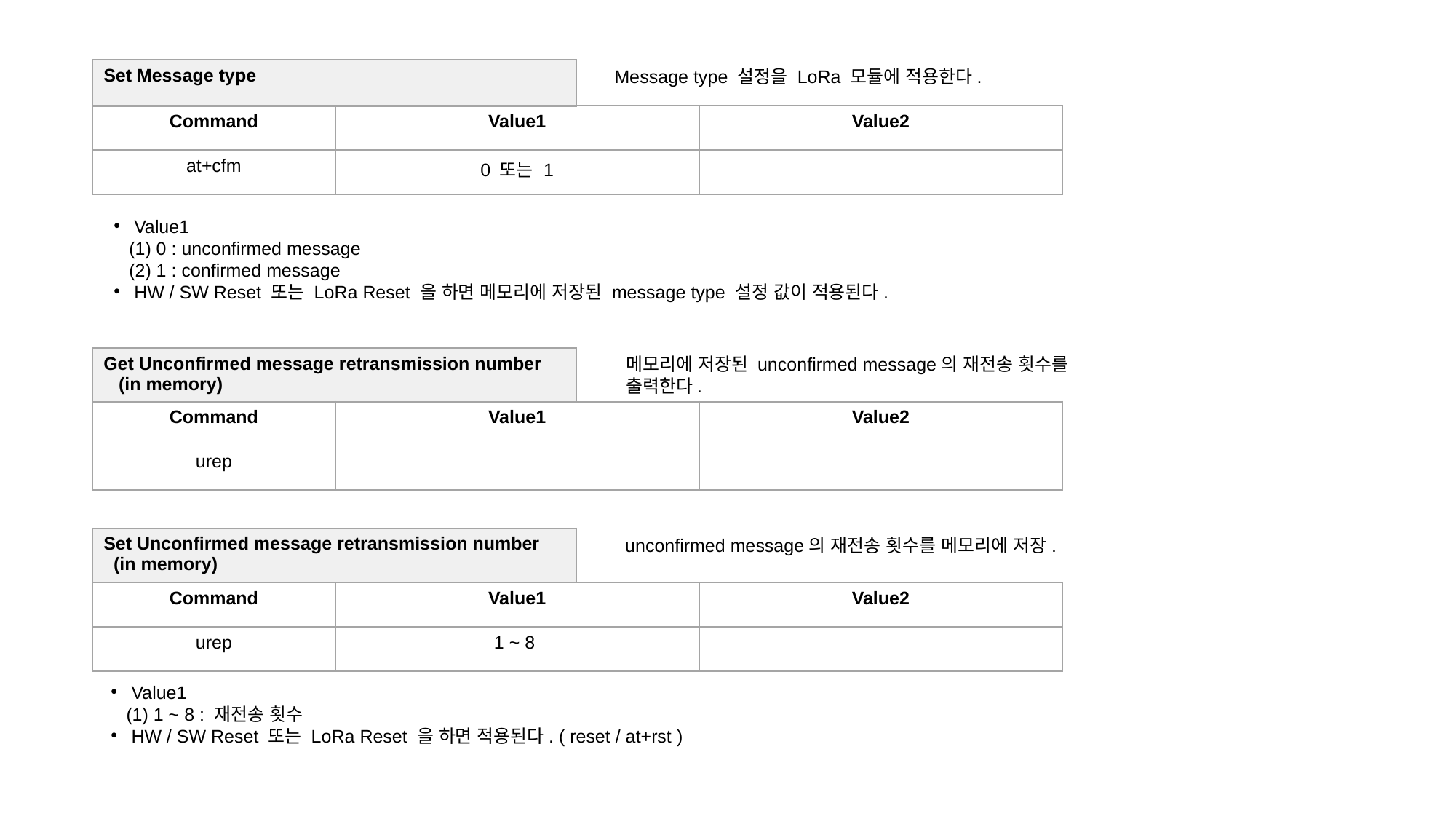

| Set Message type |
| --- |
Message type 설정을 LoRa 모듈에 적용한다.
| Command | Value1 | Value2 |
| --- | --- | --- |
| at+cfm | 0 또는 1 |  |
Value1
   (1) 0 : unconfirmed message
   (2) 1 : confirmed message
HW / SW Reset 또는 LoRa Reset 을 하면 메모리에 저장된 message type 설정 값이 적용된다.
메모리에 저장된 unconfirmed message의 재전송 횟수를
출력한다.
| Get Unconfirmed message retransmission number (in memory) |
| --- |
| Command | Value1 | Value2 |
| --- | --- | --- |
| urep |  |  |
| Set Unconfirmed message retransmission number (in memory) |
| --- |
unconfirmed message의 재전송 횟수를 메모리에 저장.
| Command | Value1 | Value2 |
| --- | --- | --- |
| urep | 1 ~ 8 |  |
Value1
   (1) 1 ~ 8 : 재전송 횟수
HW / SW Reset 또는 LoRa Reset 을 하면 적용된다. ( reset / at+rst )